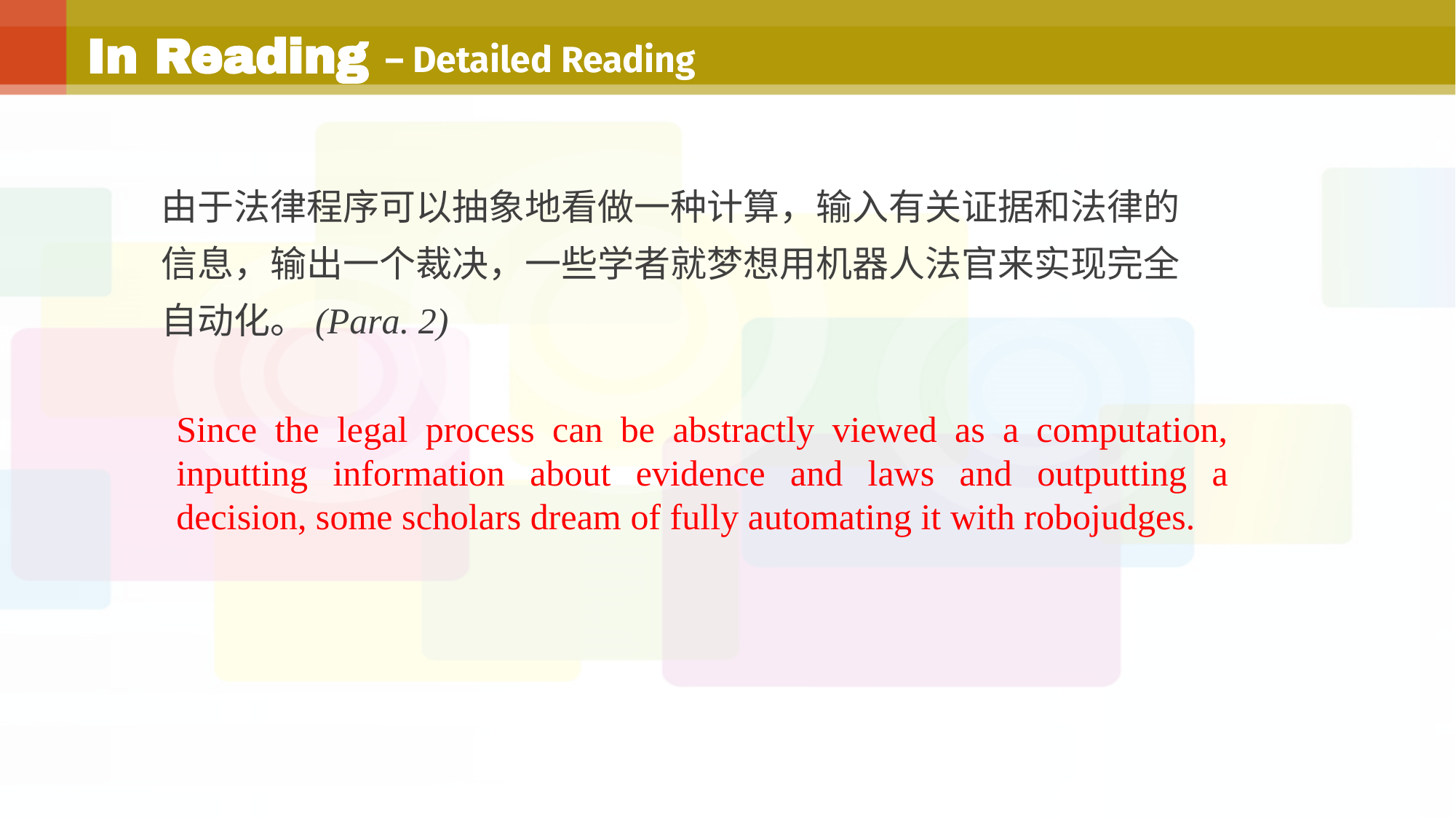

In Reading – Detailed Reading
由于法律程序可以抽象地看做一种计算，输入有关证据和法律的信息，输出一个裁决，一些学者就梦想用机器人法官来实现完全自动化。(Para. 2)
Since the legal process can be abstractly viewed as a computation, inputting information about evidence and laws and outputting a decision, some scholars dream of fully automating it with robojudges.